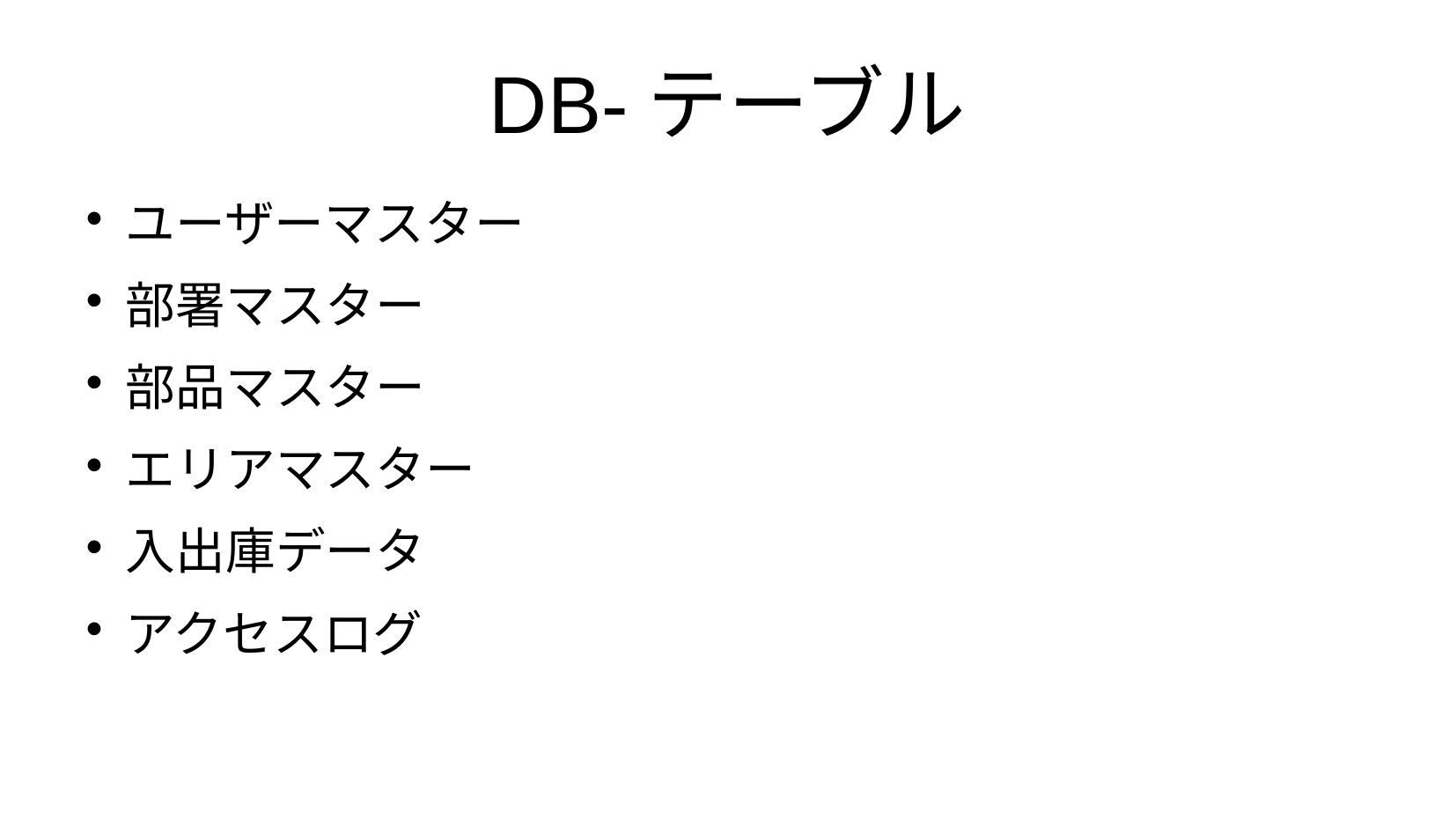

# DB-テーブル
ユーザーマスター
部署マスター
部品マスター
エリアマスター
入出庫データ
アクセスログ